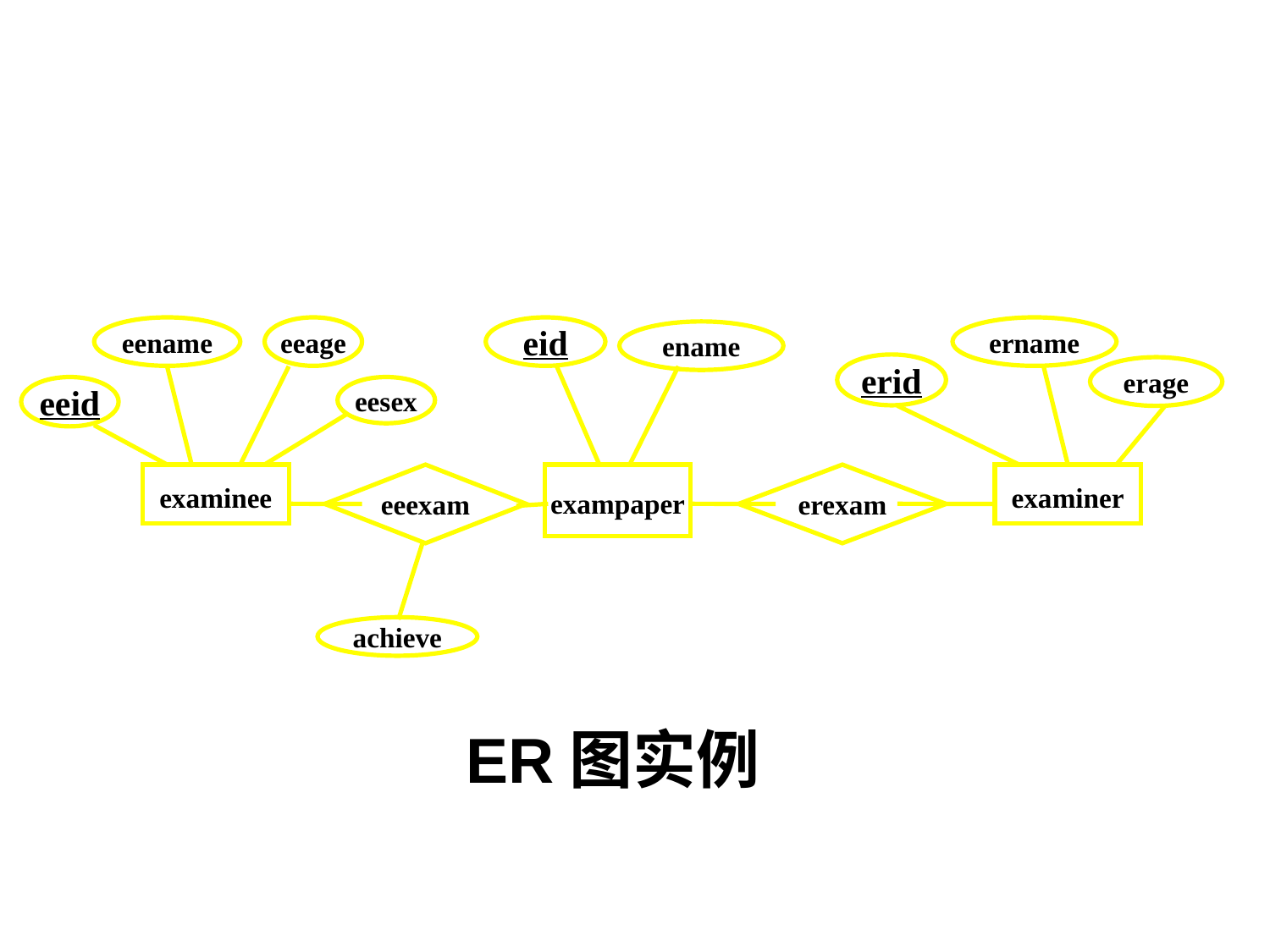

eename
eeage
eid
ername
ename
erid
erage

eeid
eesex

examinee

eeexam

exampaper

erexam

examiner

achieve
  ER图实例